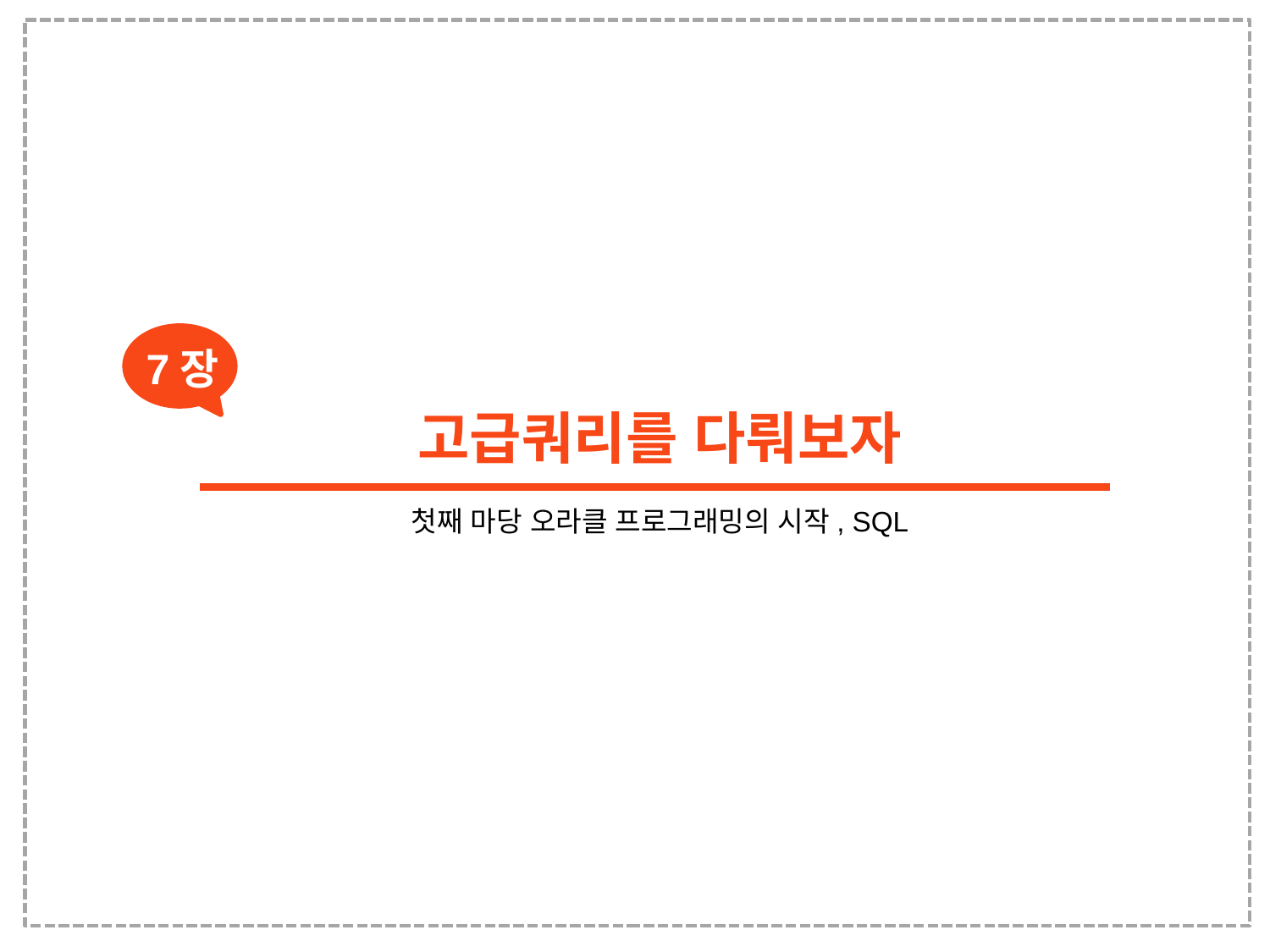

7장
고급쿼리를 다뤄보자
첫째 마당 오라클 프로그래밍의 시작, SQL